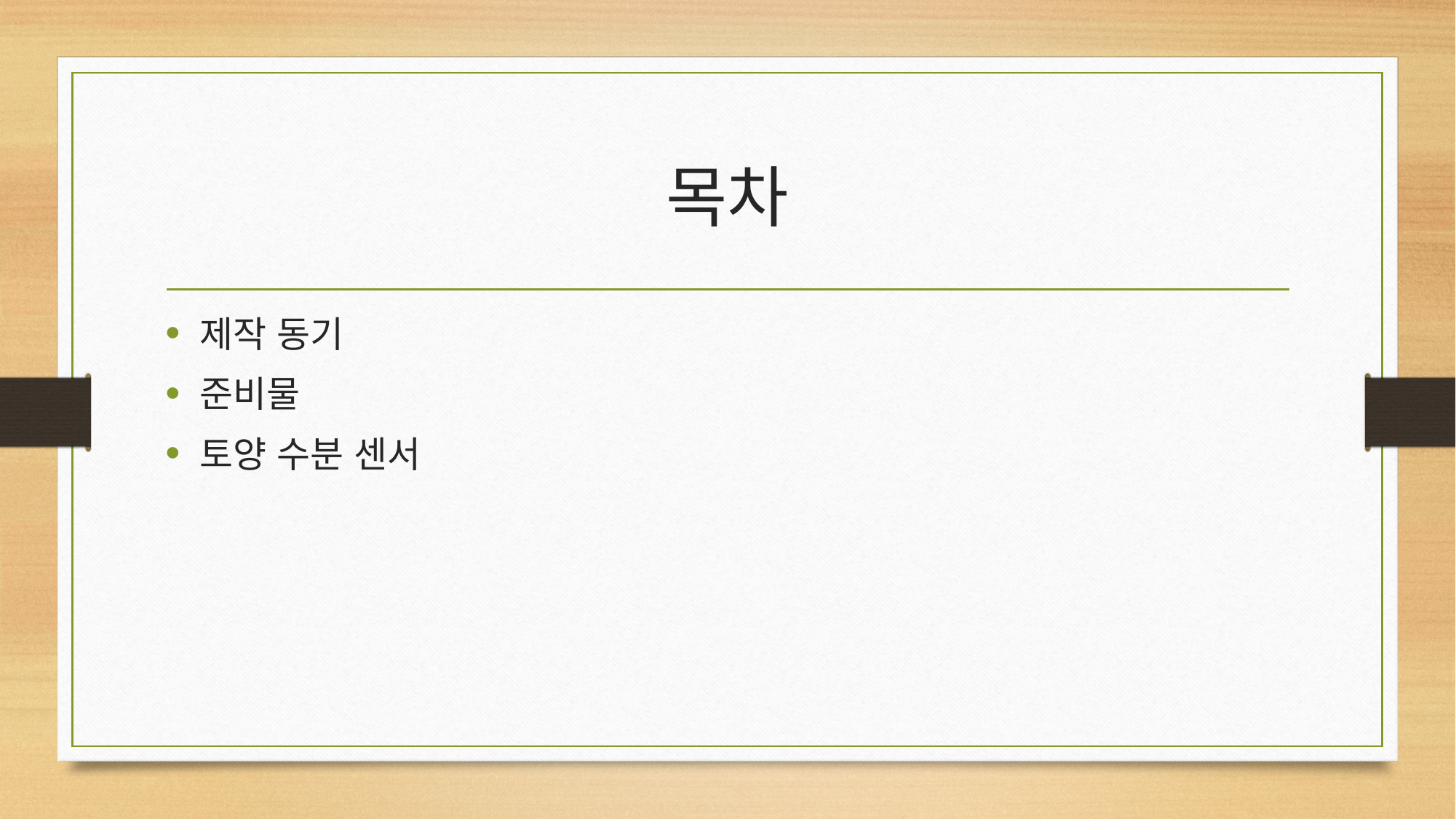

# 목차
제작 동기
준비물
토양 수분 센서